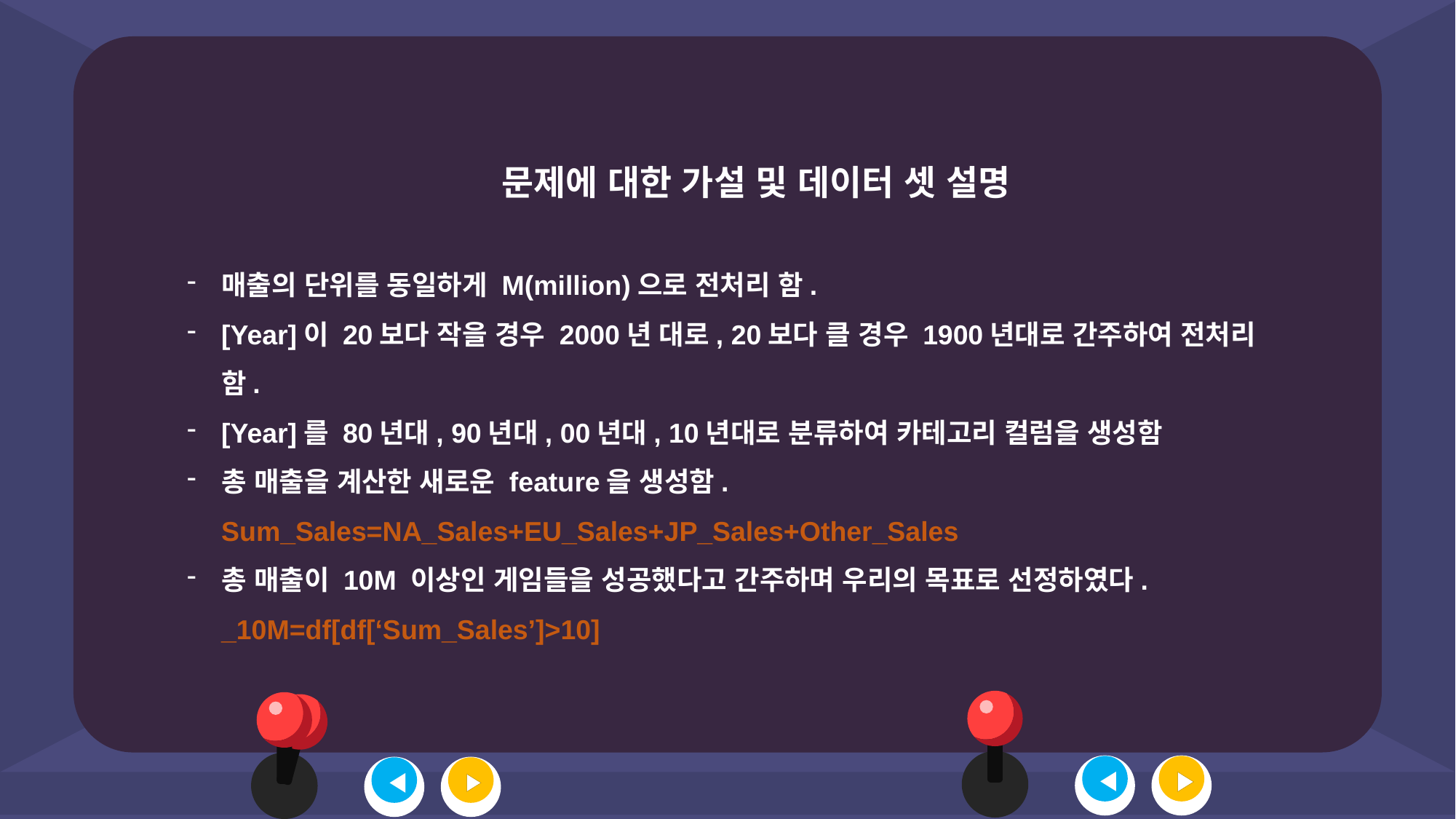

문제에 대한 가설 및 데이터 셋 설명

매출의 단위를 동일하게 M(million)으로 전처리 함.
[Year]이 20보다 작을 경우 2000년 대로, 20보다 클 경우 1900년대로 간주하여 전처리 함.
[Year]를 80년대, 90년대, 00년대, 10년대로 분류하여 카테고리 컬럼을 생성함
총 매출을 계산한 새로운 feature을 생성함.
Sum_Sales=NA_Sales+EU_Sales+JP_Sales+Other_Sales
총 매출이 10M 이상인 게임들을 성공했다고 간주하며 우리의 목표로 선정하였다.
_10M=df[df[‘Sum_Sales’]>10]

◀
▶

◀
▶